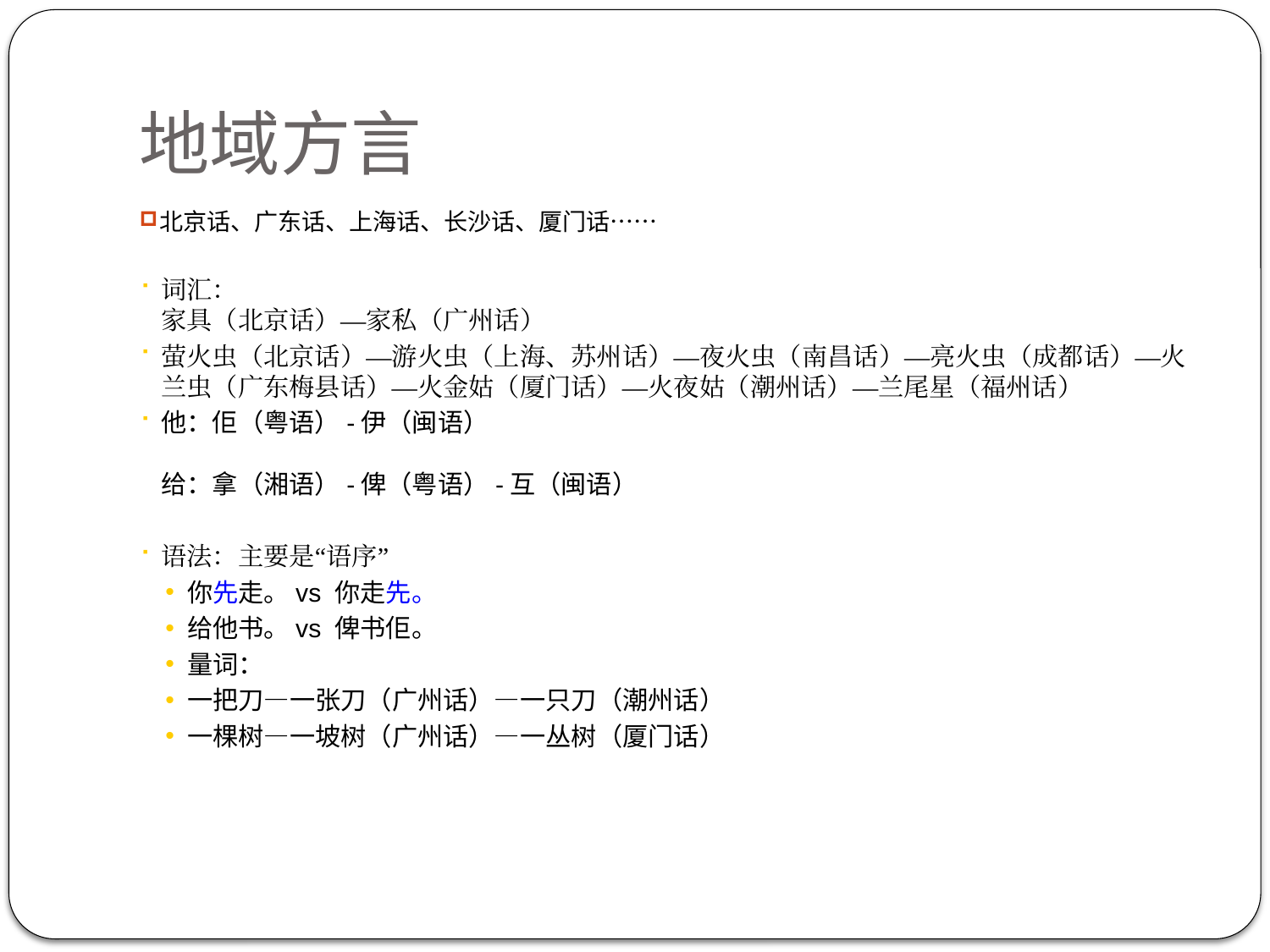

# 地域方言
北京话、广东话、上海话、长沙话、厦门话……

词汇：
家具（北京话）—家私（广州话）
萤火虫（北京话）—游火虫（上海、苏州话）—夜火虫（南昌话）—亮火虫（成都话）—火兰虫（广东梅县话）—火金姑（厦门话）—火夜姑（潮州话）—兰尾星（福州话）
他：佢（粤语）-伊（闽语）
给：拿（湘语）-俾（粤语）-互（闽语）

语法：主要是“语序”
你先走。vs 你走先。
给他书。vs 俾书佢。
量词：
一把刀—一张刀（广州话）—一只刀（潮州话）
一棵树—一坡树（广州话）—一丛树（厦门话）